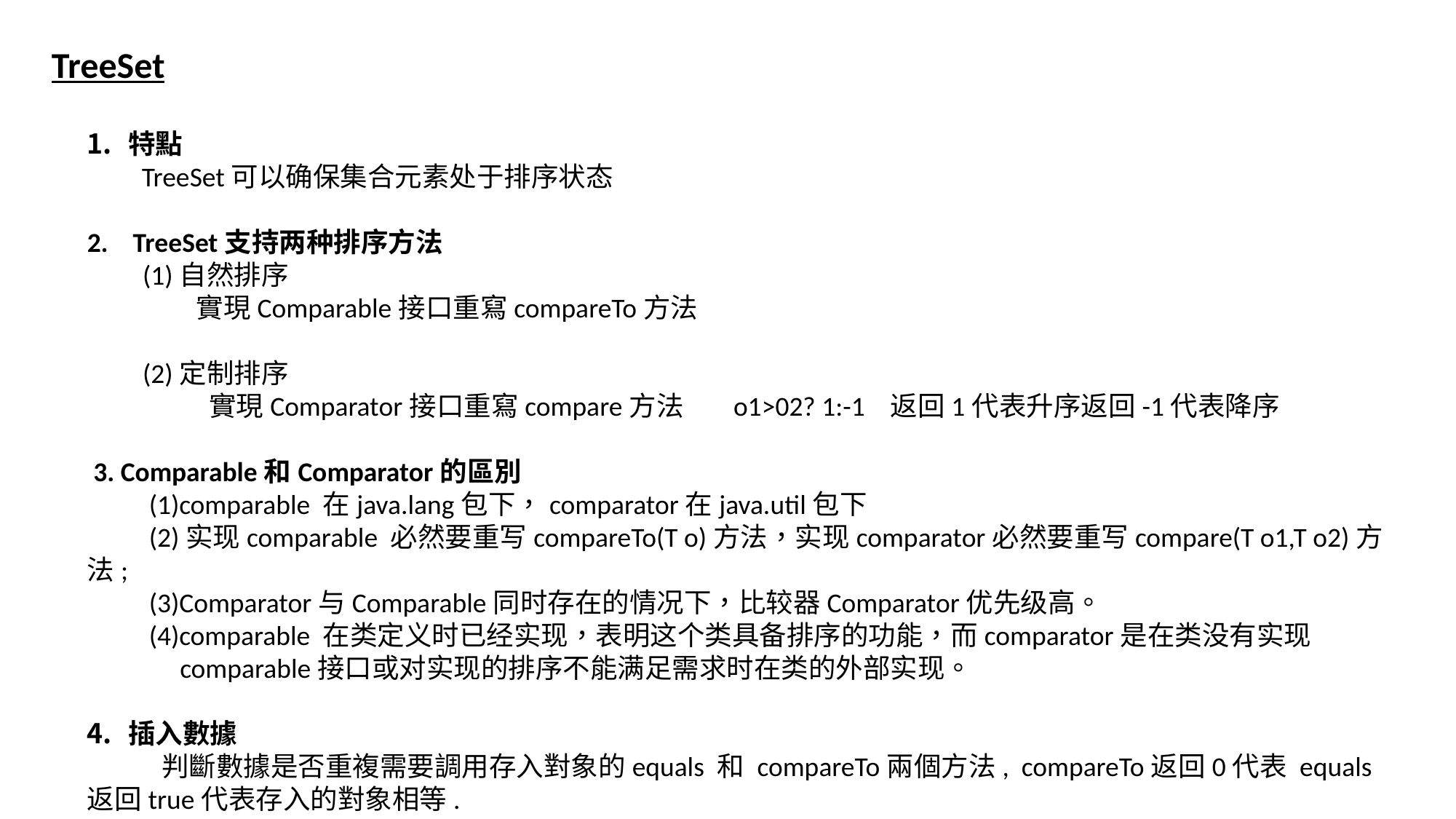

TreeSet
特點
TreeSet可以确保集合元素处于排序状态

2.    TreeSet支持两种排序方法
         (1)自然排序
	實現Comparable接口重寫compareTo方法

         (2)定制排序
	 實現Comparator接口重寫compare方法       o1>02? 1:-1   返回1代表升序返回-1代表降序

 3. Comparable和Comparator的區別
          (1)comparable 在java.lang包下，comparator在java.util包下
          (2)实现comparable 必然要重写compareTo(T o)方法，实现comparator必然要重写compare(T o1,T o2)方法;
          (3)Comparator与Comparable同时存在的情况下，比较器Comparator优先级高。
          (4)comparable 在类定义时已经实现，表明这个类具备排序的功能，而comparator是在类没有实现
               comparable接口或对实现的排序不能满足需求时在类的外部实现。

插入數據
           判斷數據是否重複需要調用存入對象的equals 和 compareTo兩個方法,  compareTo返回0代表 equals返回true代表存入的對象相等.